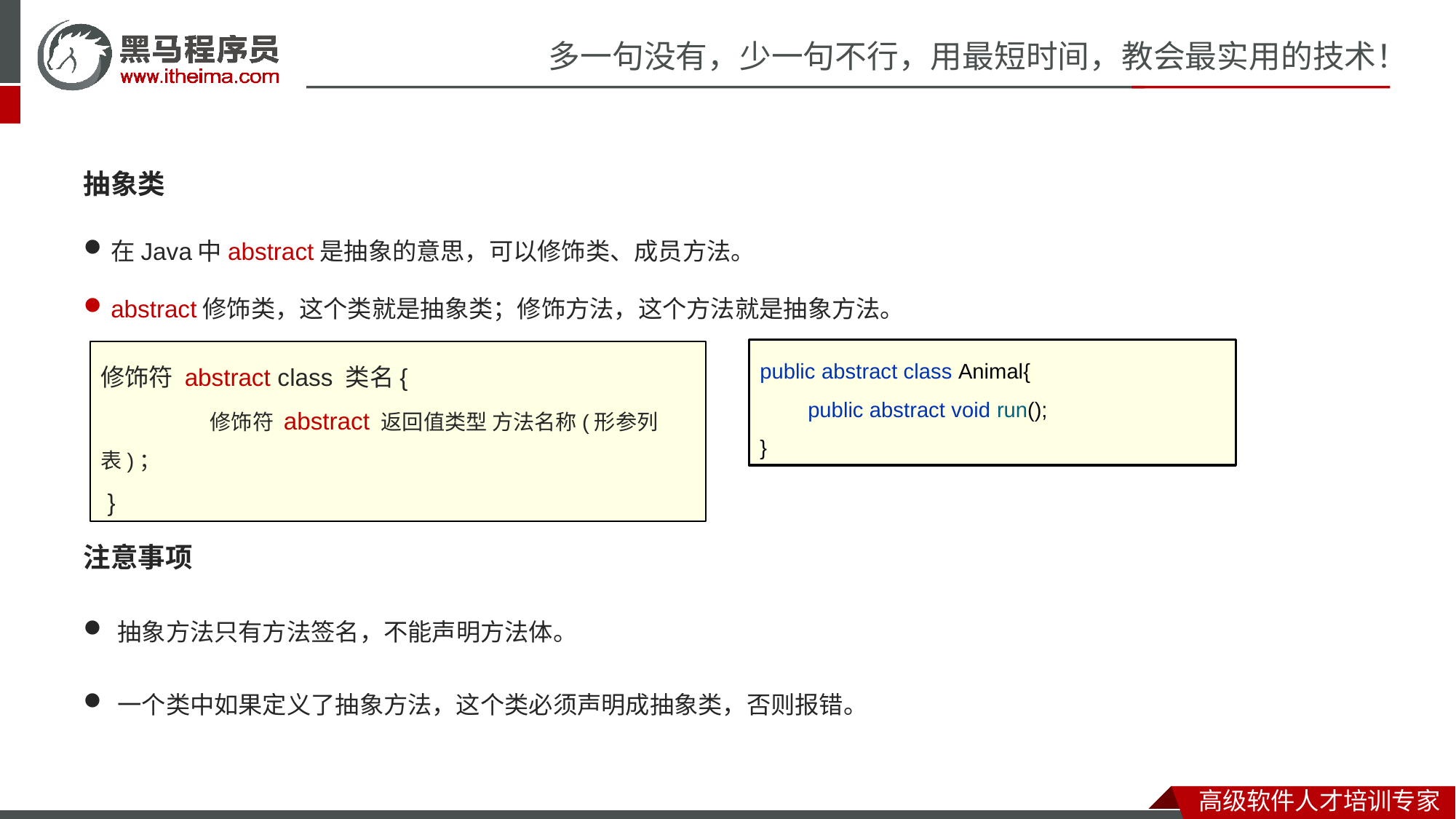

抽象类
在Java中abstract是抽象的意思，可以修饰类、成员方法。
abstract修饰类，这个类就是抽象类；修饰方法，这个方法就是抽象方法。
public abstract class Animal{
        public abstract void run();
}
修饰符 abstract class 类名{
	修饰符 abstract 返回值类型 方法名称(形参列表)；
 }
注意事项
抽象方法只有方法签名，不能声明方法体。
一个类中如果定义了抽象方法，这个类必须声明成抽象类，否则报错。